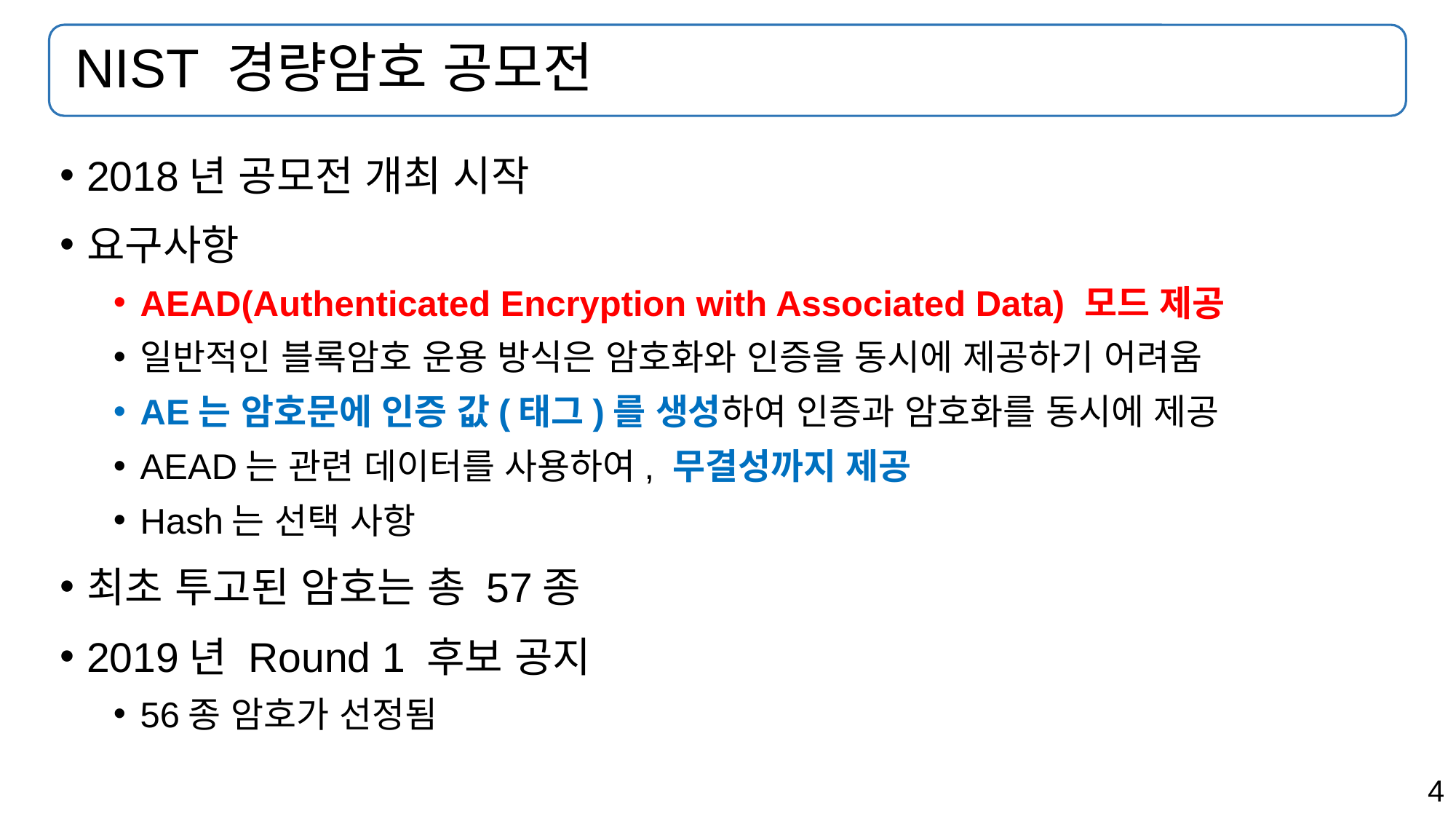

# NIST 경량암호 공모전
2018년 공모전 개최 시작
요구사항
AEAD(Authenticated Encryption with Associated Data) 모드 제공
일반적인 블록암호 운용 방식은 암호화와 인증을 동시에 제공하기 어려움
AE는 암호문에 인증 값(태그)를 생성하여 인증과 암호화를 동시에 제공
AEAD는 관련 데이터를 사용하여, 무결성까지 제공
Hash는 선택 사항
최초 투고된 암호는 총 57종
2019년 Round 1 후보 공지
56종 암호가 선정됨